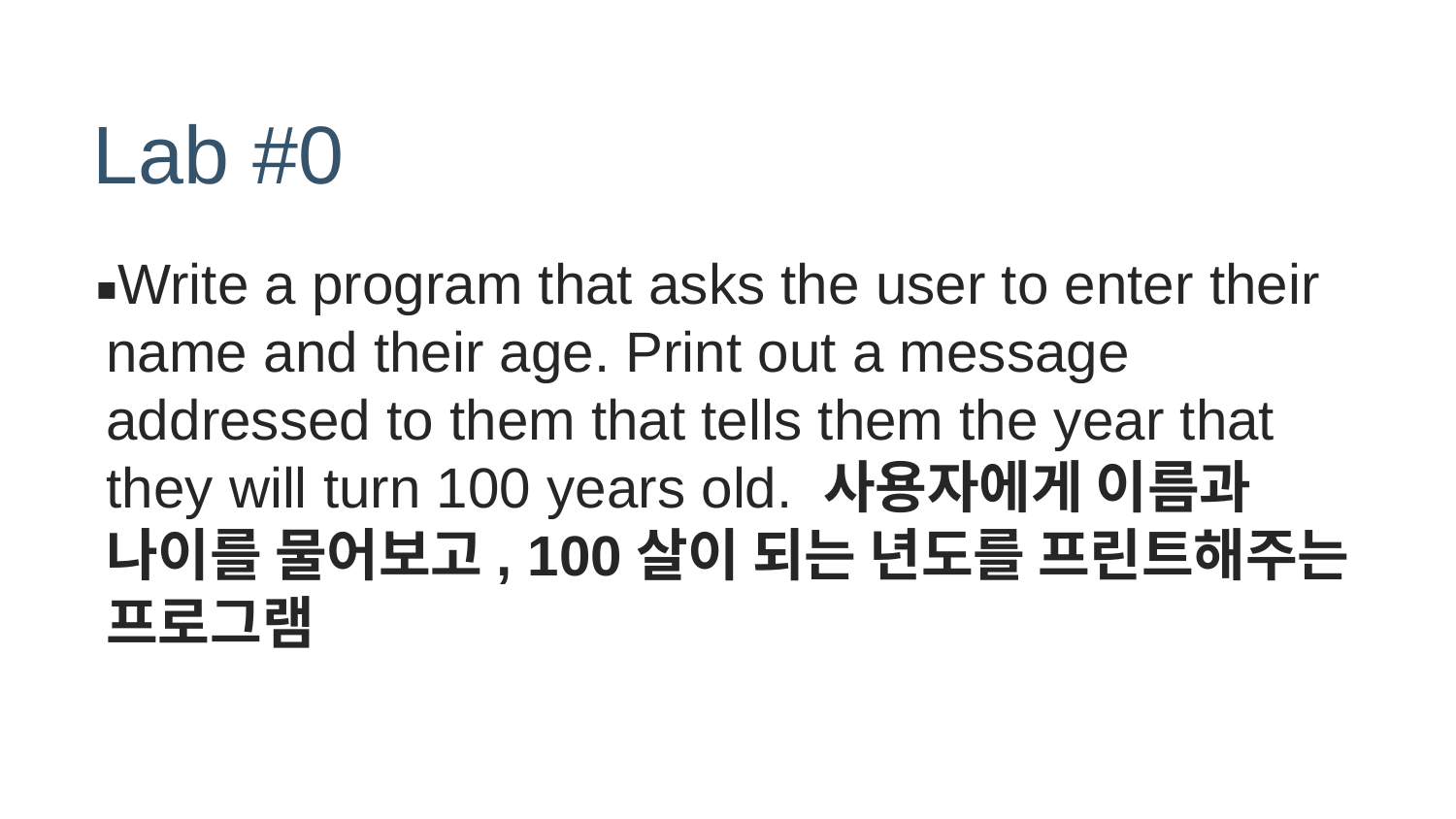

# Lab #0
Write a program that asks the user to enter their name and their age. Print out a message addressed to them that tells them the year that they will turn 100 years old. 사용자에게 이름과 나이를 물어보고, 100살이 되는 년도를 프린트해주는 프로그램